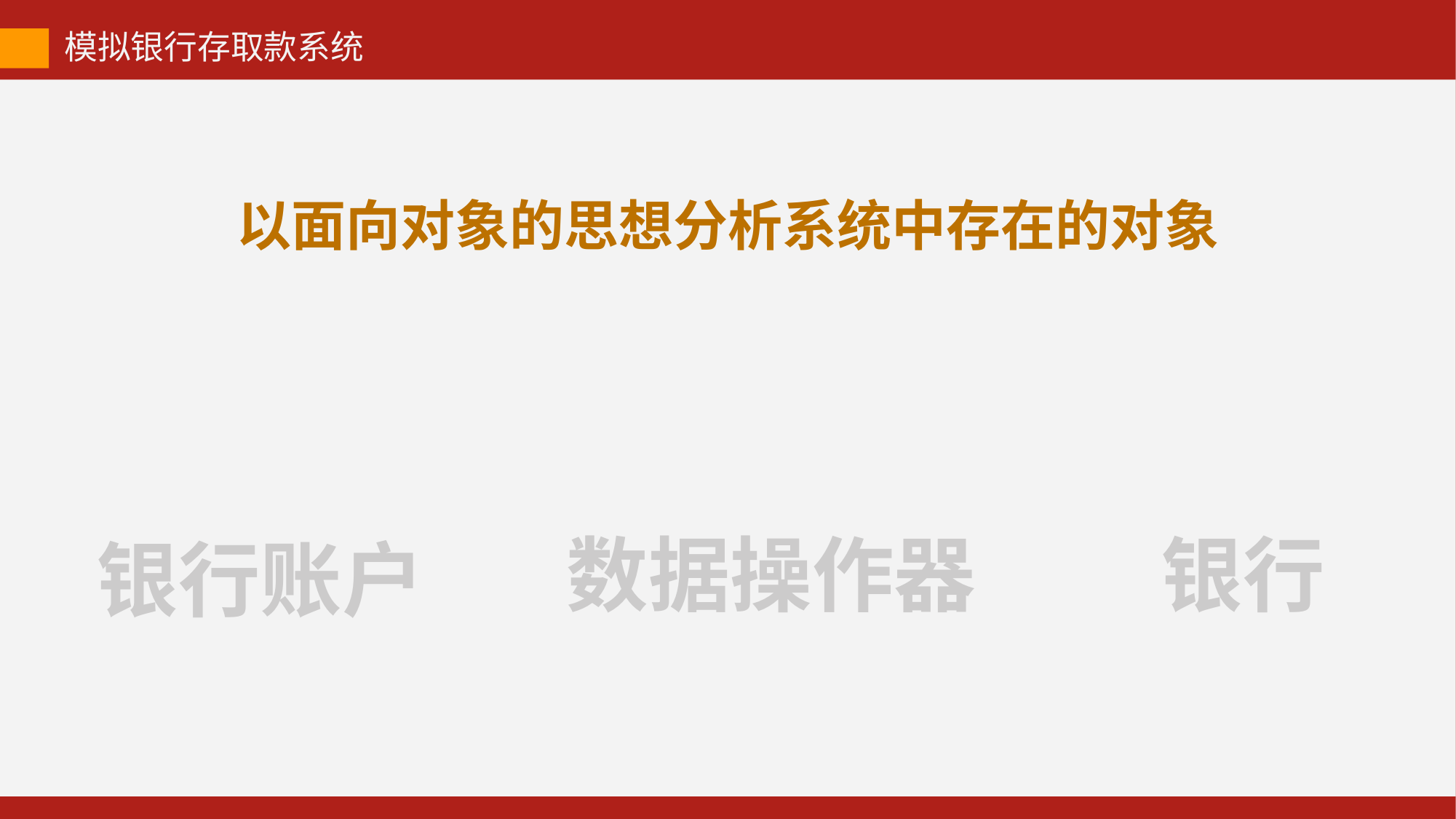

模拟银行存取款系统

以面向对象的思想分析系统中存在的对象
数据操作器
银行
银行账户